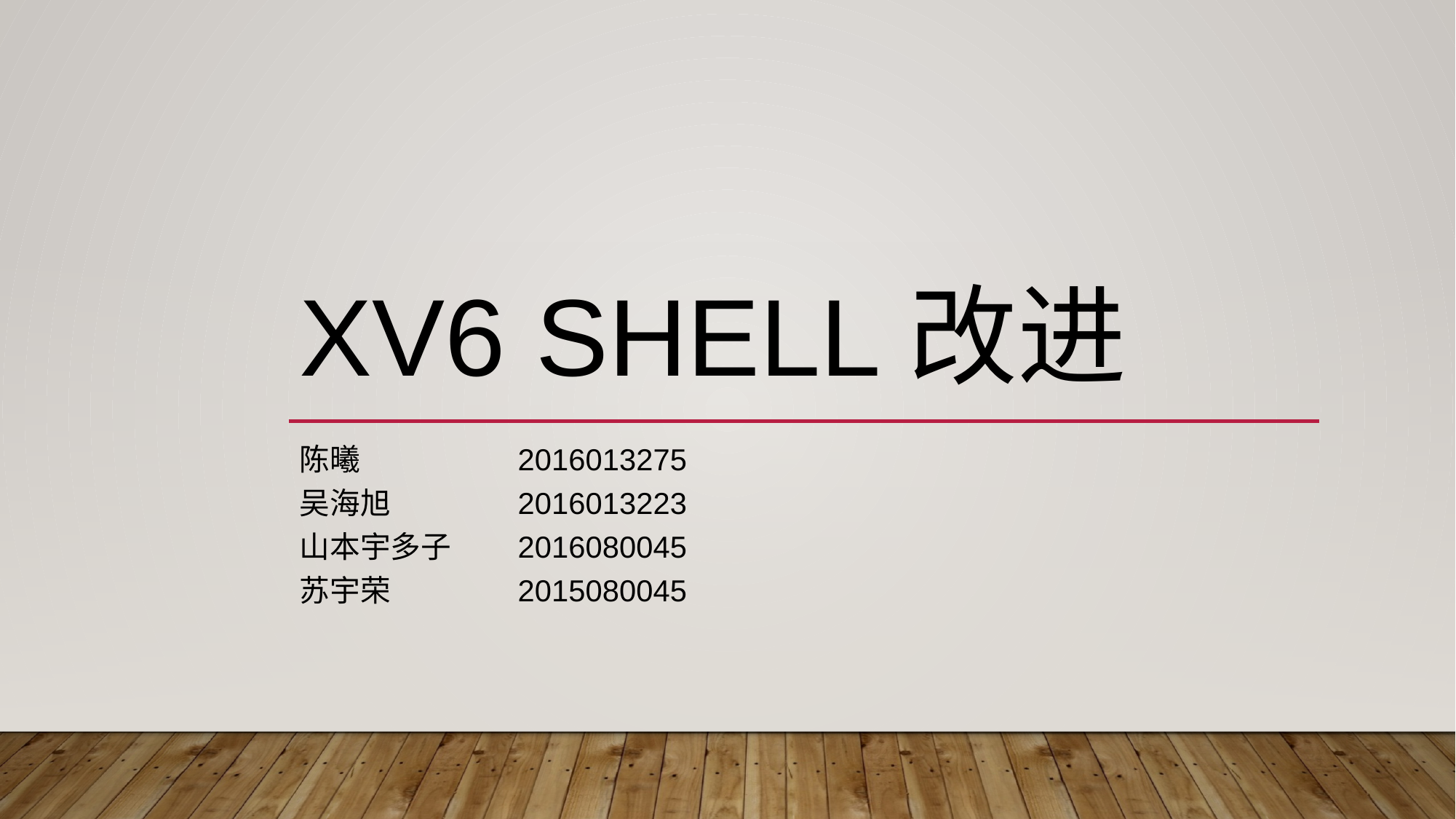

# xv6 shell改进
陈曦 		2016013275
吴海旭 		2016013223
山本宇多子 	2016080045
苏宇荣 		2015080045